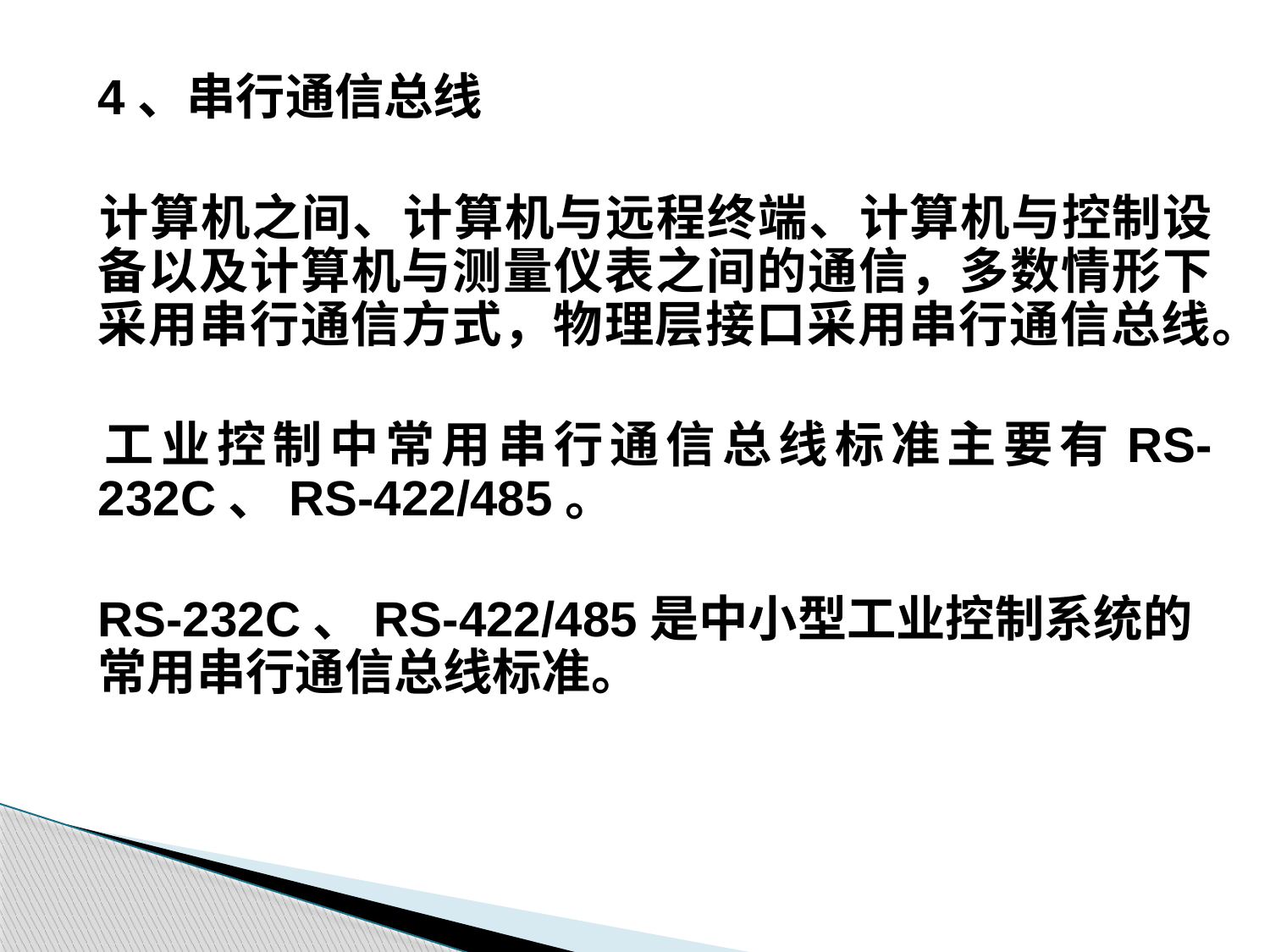

4、串行通信总线

	计算机之间、计算机与远程终端、计算机与控制设备以及计算机与测量仪表之间的通信，多数情形下采用串行通信方式，物理层接口采用串行通信总线。

	工业控制中常用串行通信总线标准主要有RS-232C、RS-422/485。

	RS-232C、RS-422/485是中小型工业控制系统的常用串行通信总线标准。